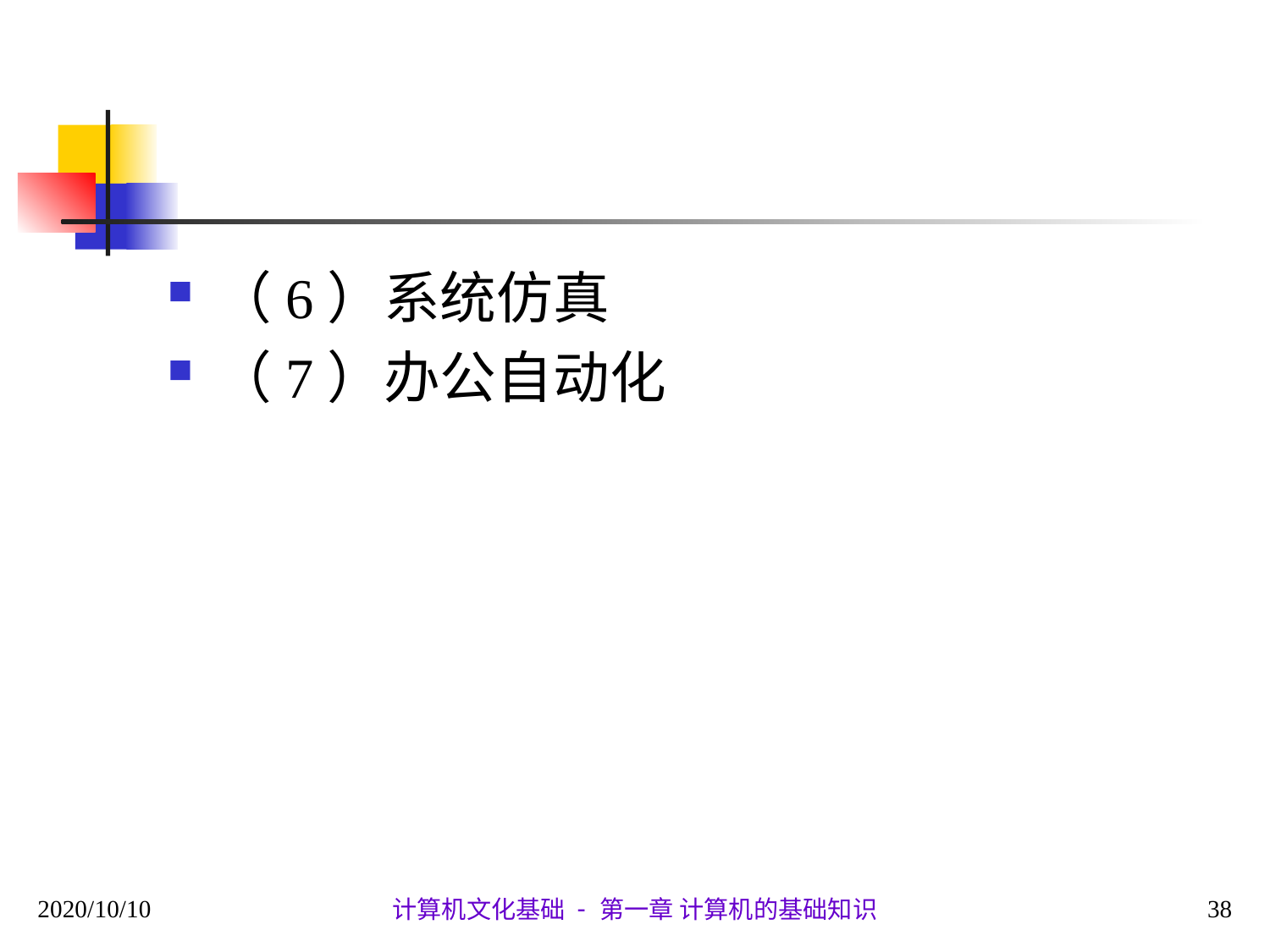

#
（6）系统仿真
（7）办公自动化
2020/10/10
38
计算机文化基础 - 第一章 计算机的基础知识